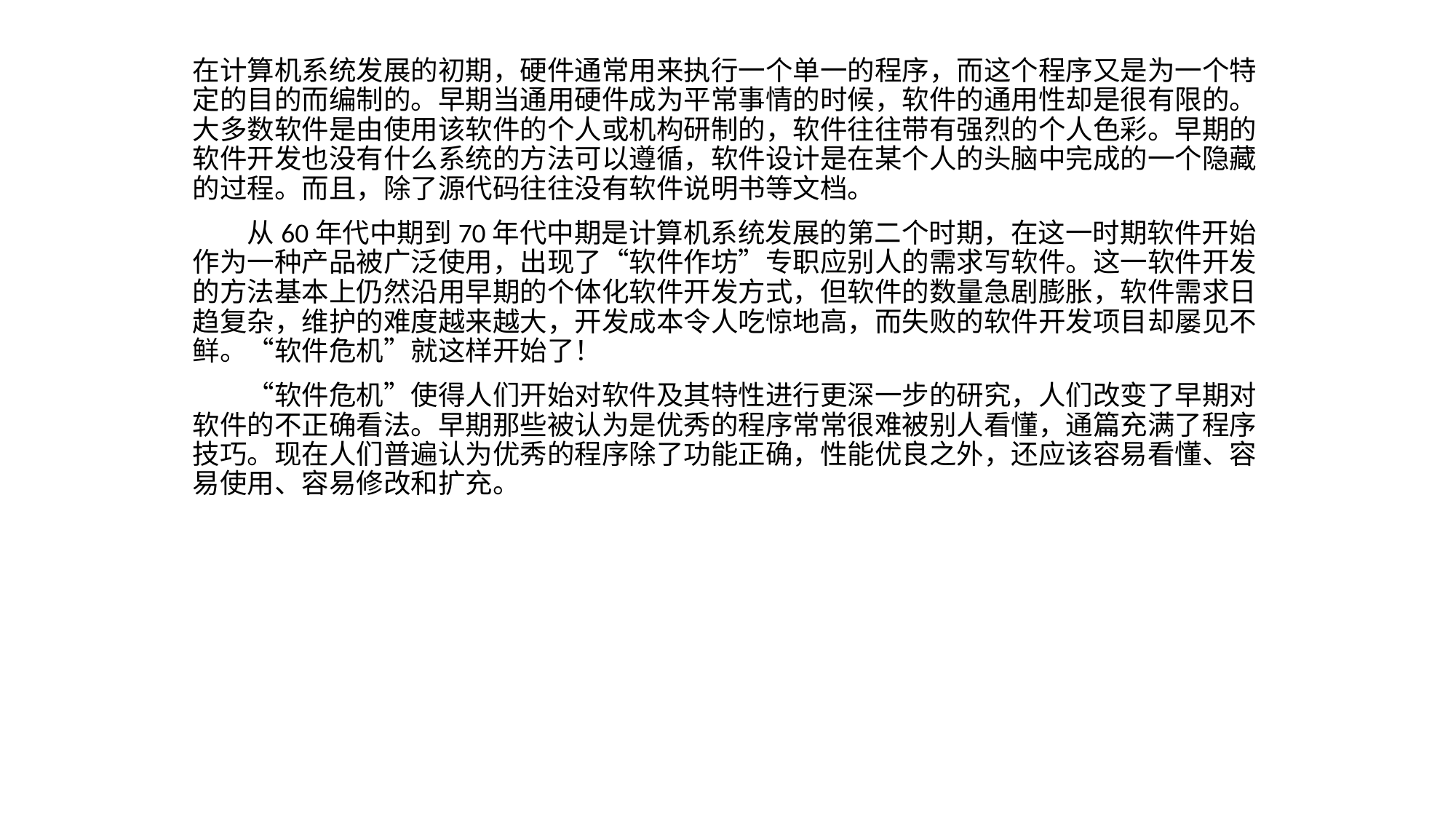

在计算机系统发展的初期，硬件通常用来执行一个单一的程序，而这个程序又是为一个特定的目的而编制的。早期当通用硬件成为平常事情的时候，软件的通用性却是很有限的。大多数软件是由使用该软件的个人或机构研制的，软件往往带有强烈的个人色彩。早期的软件开发也没有什么系统的方法可以遵循，软件设计是在某个人的头脑中完成的一个隐藏的过程。而且，除了源代码往往没有软件说明书等文档。
　　从60年代中期到70年代中期是计算机系统发展的第二个时期，在这一时期软件开始作为一种产品被广泛使用，出现了“软件作坊”专职应别人的需求写软件。这一软件开发的方法基本上仍然沿用早期的个体化软件开发方式，但软件的数量急剧膨胀，软件需求日趋复杂，维护的难度越来越大，开发成本令人吃惊地高，而失败的软件开发项目却屡见不鲜。“软件危机”就这样开始了！
　　“软件危机”使得人们开始对软件及其特性进行更深一步的研究，人们改变了早期对软件的不正确看法。早期那些被认为是优秀的程序常常很难被别人看懂，通篇充满了程序技巧。现在人们普遍认为优秀的程序除了功能正确，性能优良之外，还应该容易看懂、容易使用、容易修改和扩充。